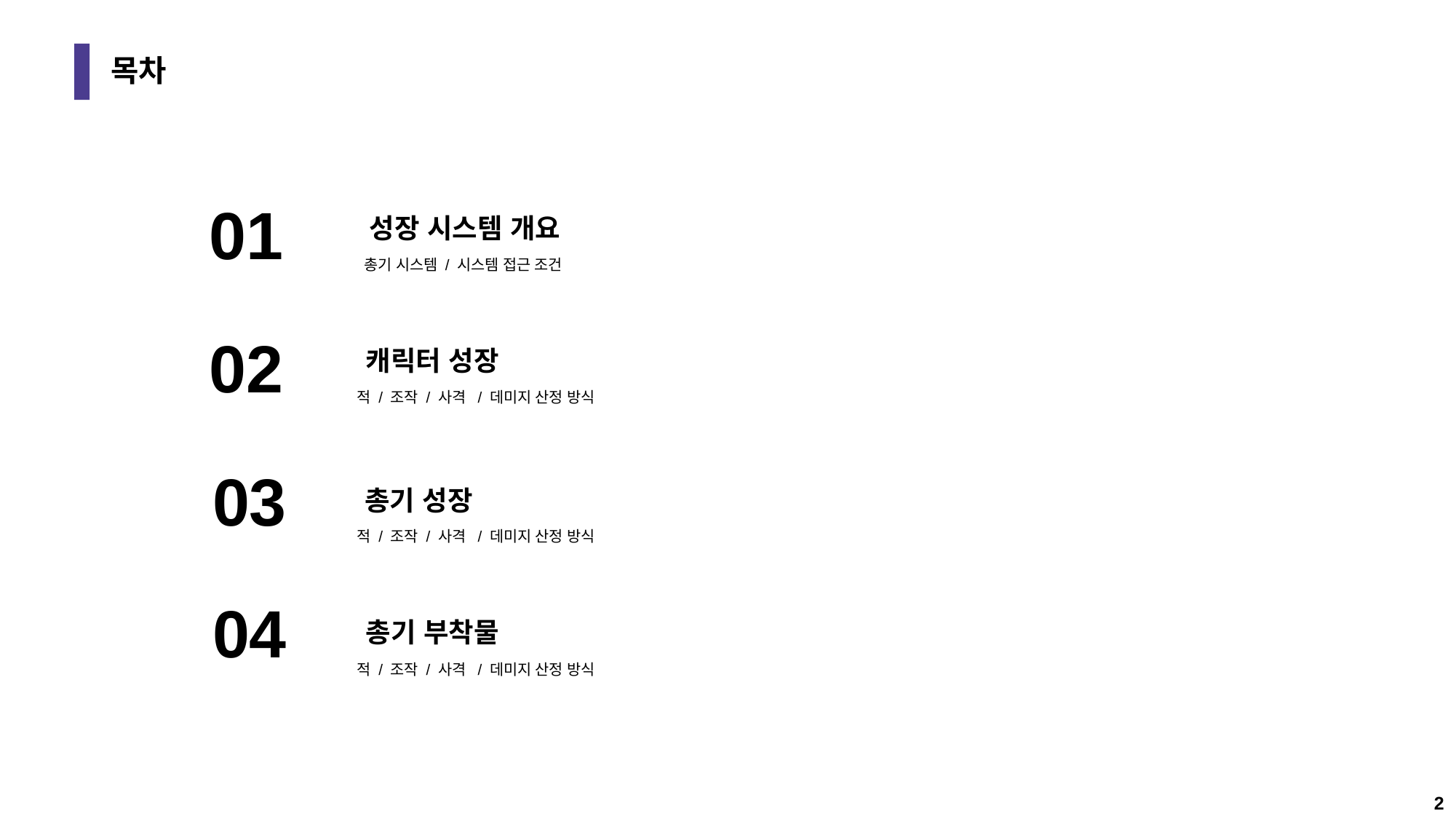

# 목차
01
성장 시스템 개요
총기 시스템 / 시스템 접근 조건
02
캐릭터 성장
적 / 조작 / 사격  / 데미지 산정 방식
적 / 조작 / 사격  / 데미지 산정 방식
적 / 조작 / 사격  / 데미지 산정 방식
03
총기 성장
04
총기 부착물